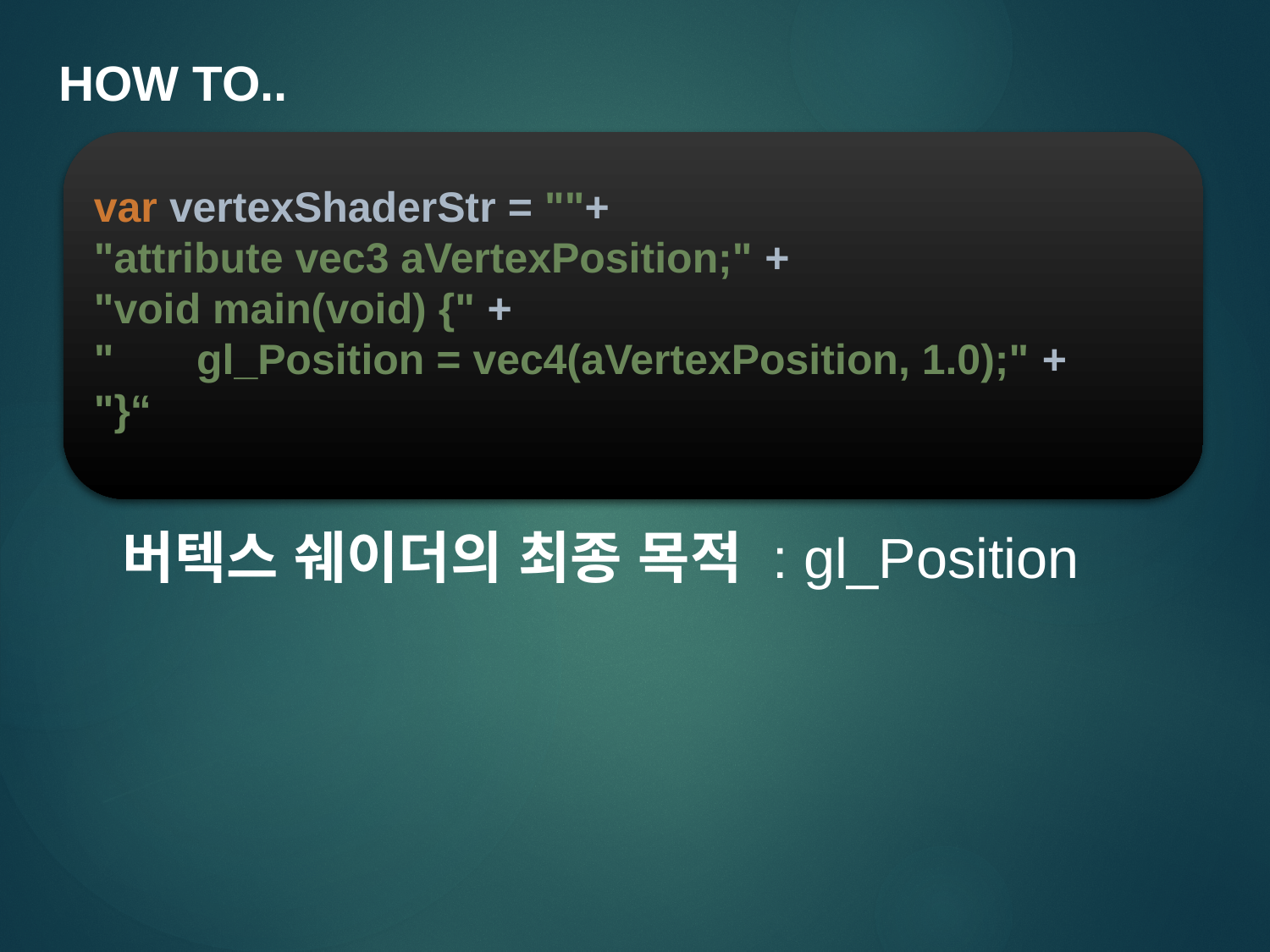

HOW TO..

var vertexShaderStr = ""+
"attribute vec3 aVertexPosition;" +
"void main(void) {" +
"       gl_Position = vec4(aVertexPosition, 1.0);" +
"}“

버텍스 쉐이더의 최종 목적 : gl_Position